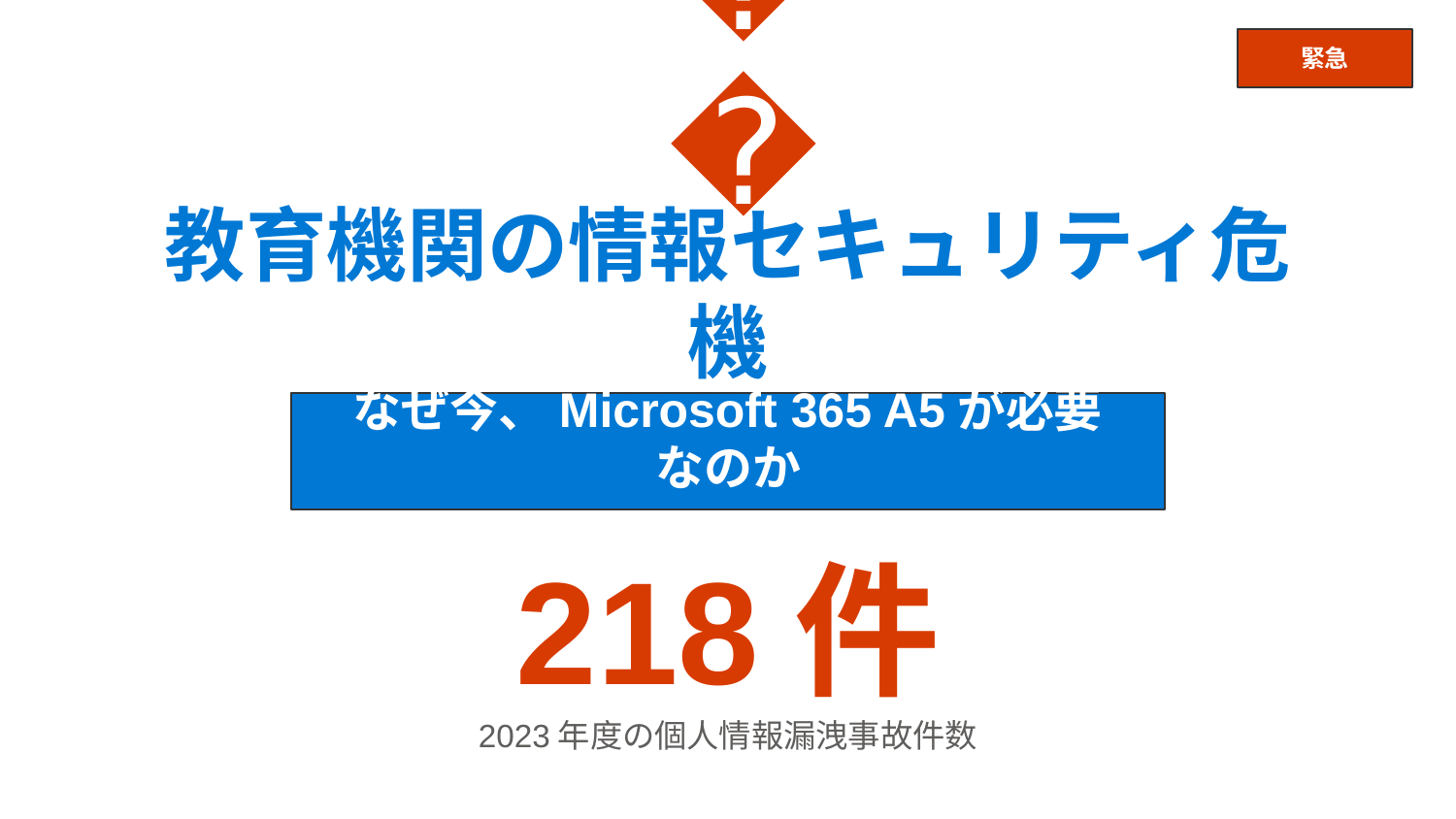

緊急
🛡️
教育機関の情報セキュリティ危機

なぜ今、Microsoft 365 A5が必要なのか
218件
2023年度の個人情報漏洩事故件数